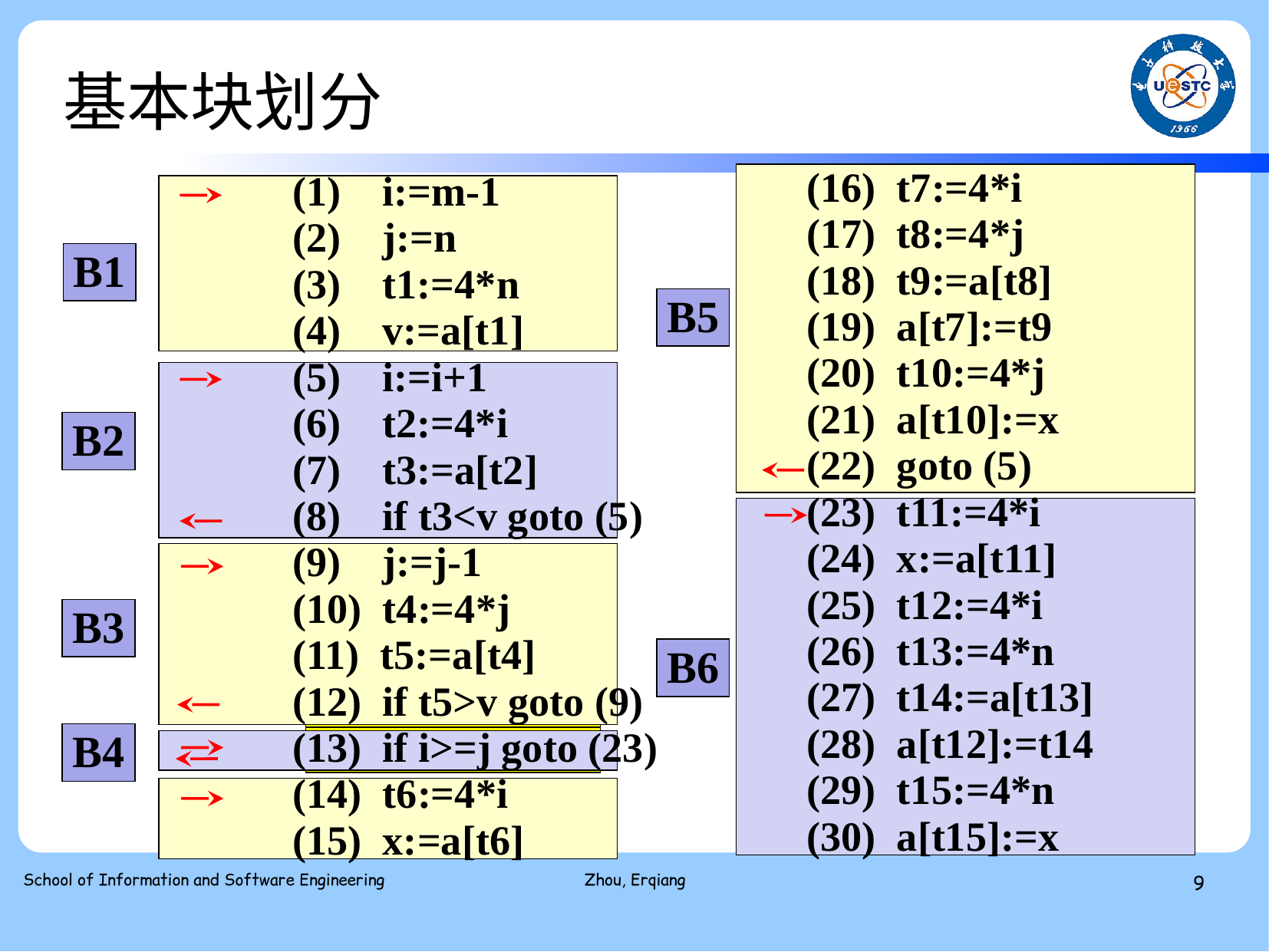

# 基本块划分
(16)  t7:=4*i
(17)  t8:=4*j
(18)  t9:=a[t8]
(19)  a[t7]:=t9
(20)  t10:=4*j
(21)  a[t10]:=x
(22)  goto (5)
(23)  t11:=4*i
(24)  x:=a[t11]
(25)  t12:=4*i
(26)  t13:=4*n
(27)  t14:=a[t13]
(28)  a[t12]:=t14
(29)  t15:=4*n
(30)  a[t15]:=x
(1)    i:=m-1
(2)    j:=n
(3)    t1:=4*n
(4)    v:=a[t1]
(5)    i:=i+1
(6)    t2:=4*i
(7)    t3:=a[t2]
(8)    if t3<v goto (5)
(9)    j:=j-1
(10)  t4:=4*j
(11)  t5:=a[t4]
(12)  if t5>v goto (9)
(13)  if i>=j goto (23)
(14)  t6:=4*i
(15)  x:=a[t6]

B1
B5

B2

B3
B6

B4

 School of Information and Software Engineering
Zhou, Erqiang
9